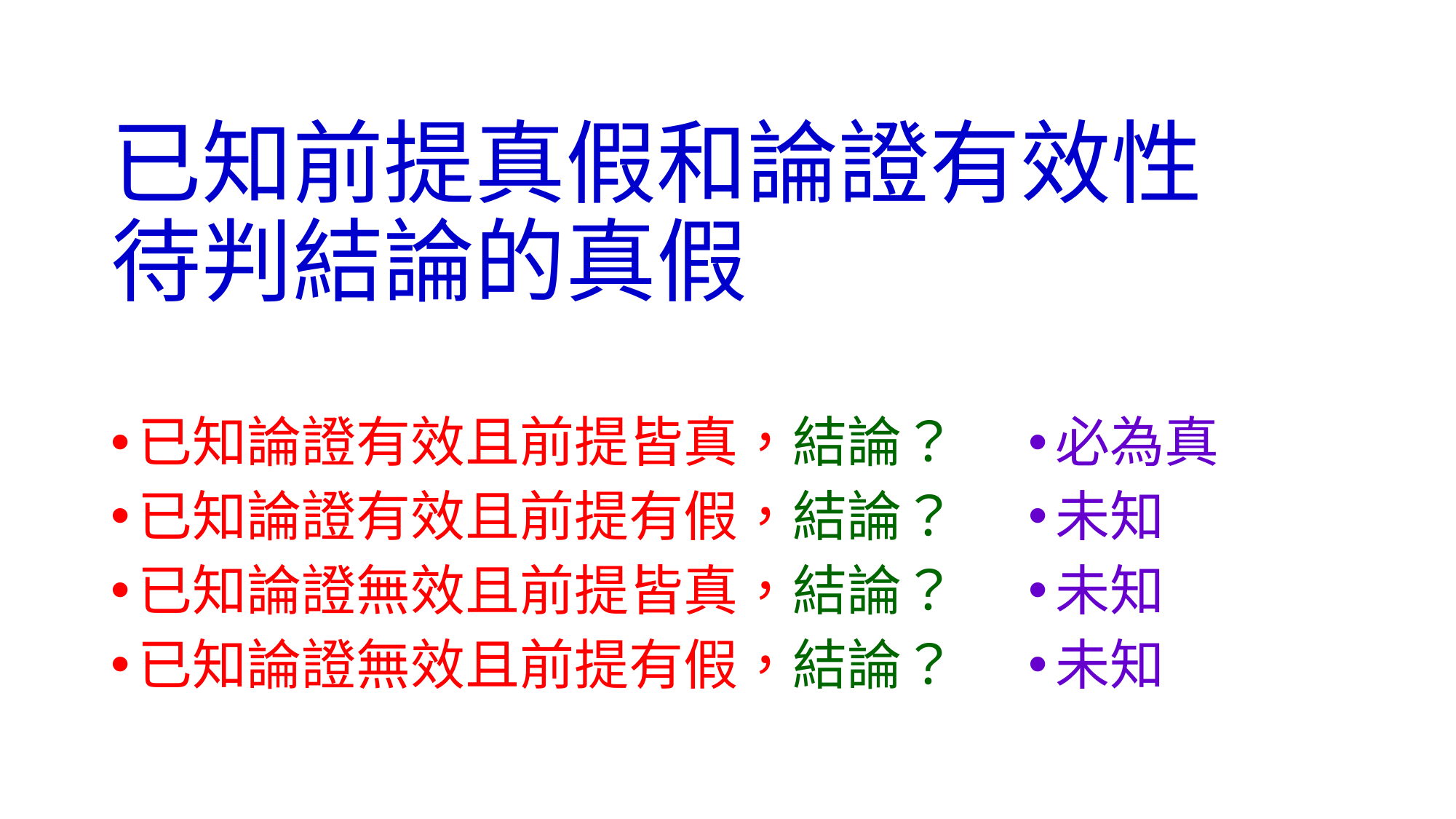

# 已知前提真假和論證有效性 待判結論的真假
必為真
未知
未知
未知

已知論證有效且前提皆真，結論？
已知論證有效且前提有假，結論？
已知論證無效且前提皆真，結論？
已知論證無效且前提有假，結論？